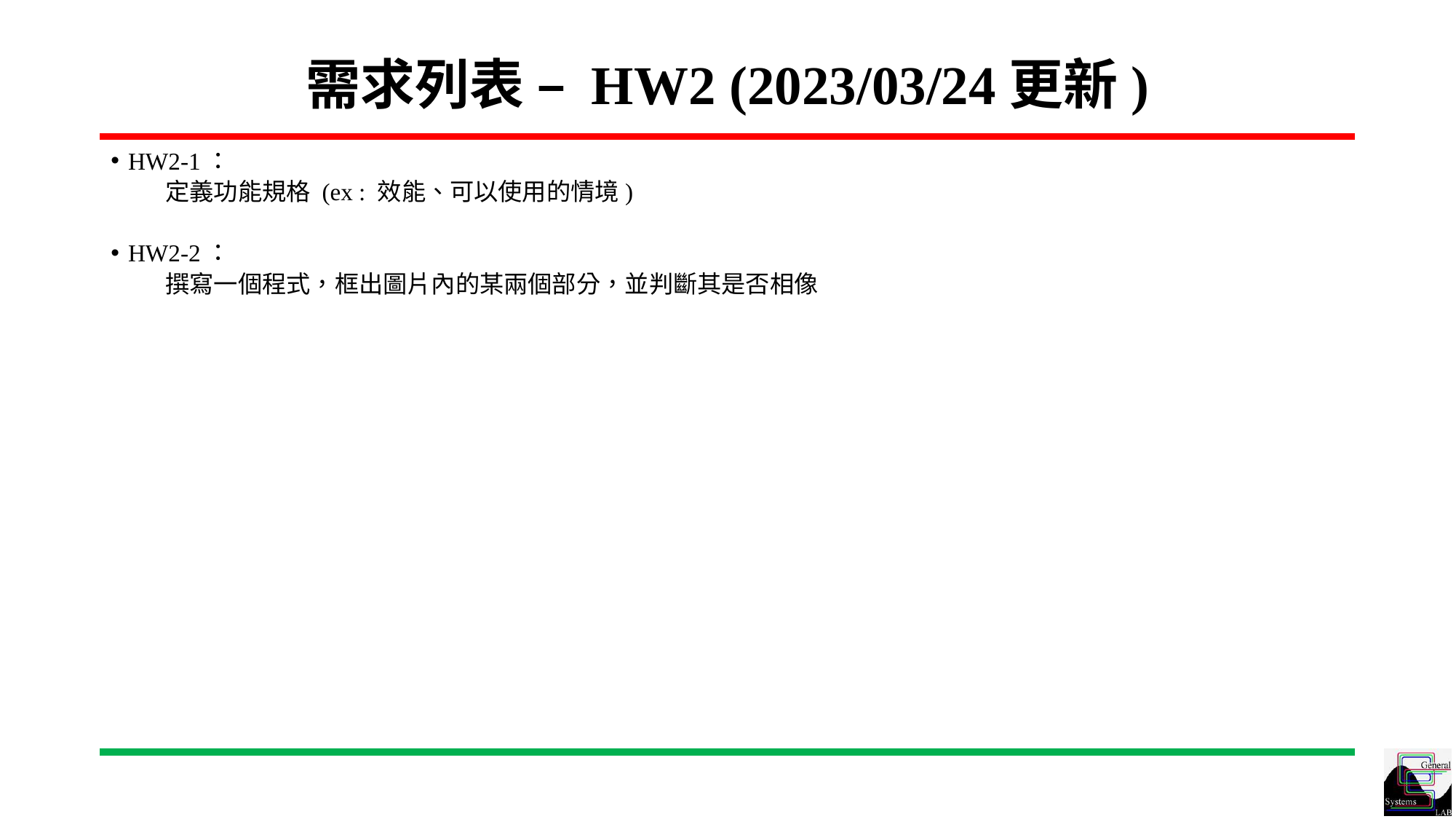

# 需求列表 – HW2 (2023/03/24更新)
HW2-1：
定義功能規格 (ex : 效能、可以使用的情境)

HW2-2：
撰寫一個程式，框出圖片內的某兩個部分，並判斷其是否相像